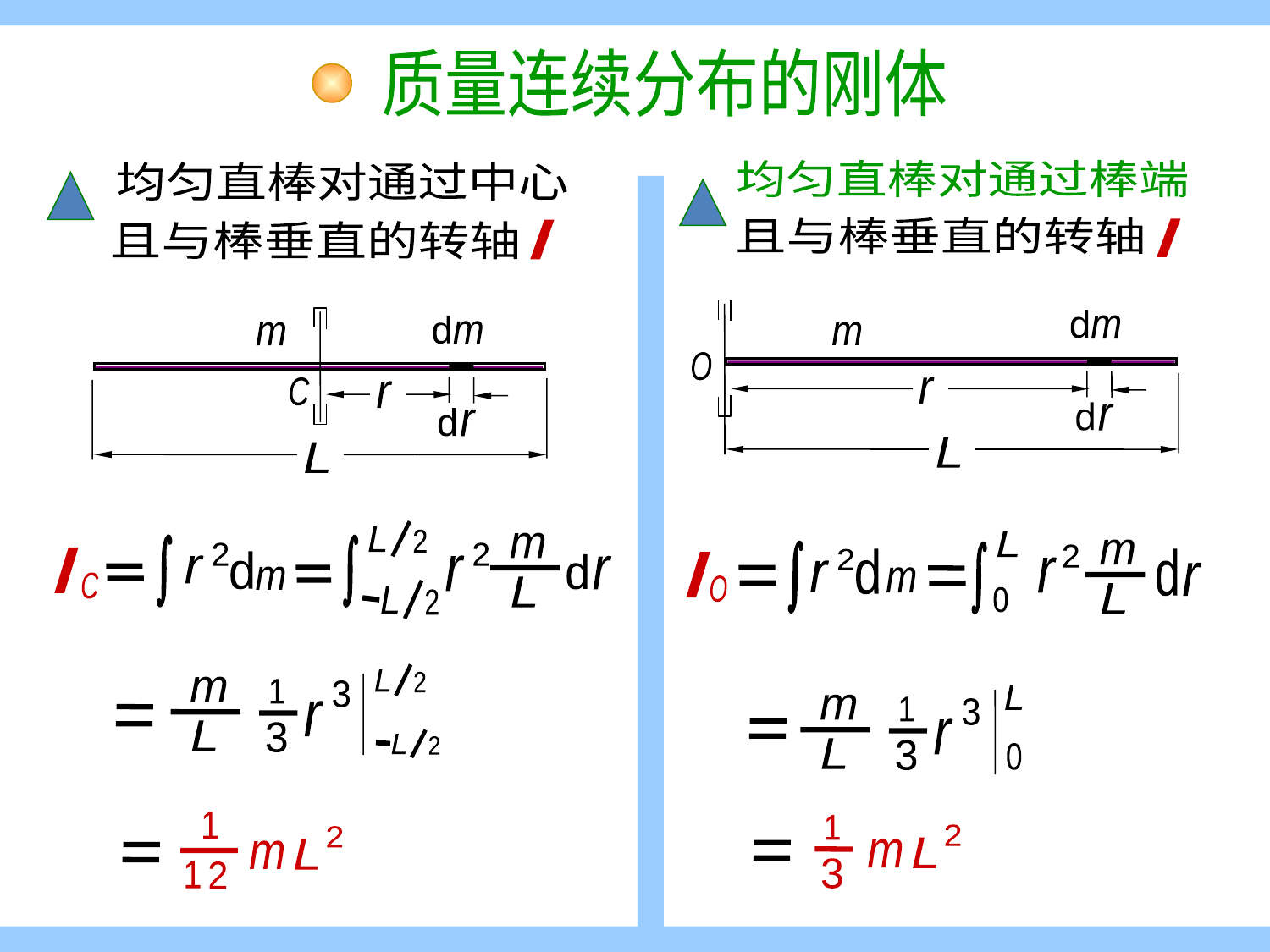

质量连续分布的刚体

均匀直棒对通过棒端

且与棒垂直的转轴
I
均匀直棒对通过中心

I
且与棒垂直的转轴

O

m

L

m

C

L

d
m

r

d
r
d
m

r

d
r

L
2
m

2
2
r
I
d
d
r
r

m

C
L

L
2

L
m

2
d
d
2
r
I
r
r
m

O
L
0

L
2

m
1
3
r

L
3

L
2

1

1
2
2
L
m

L

m
1

3
3
r

L
0
1

3
2
L
m